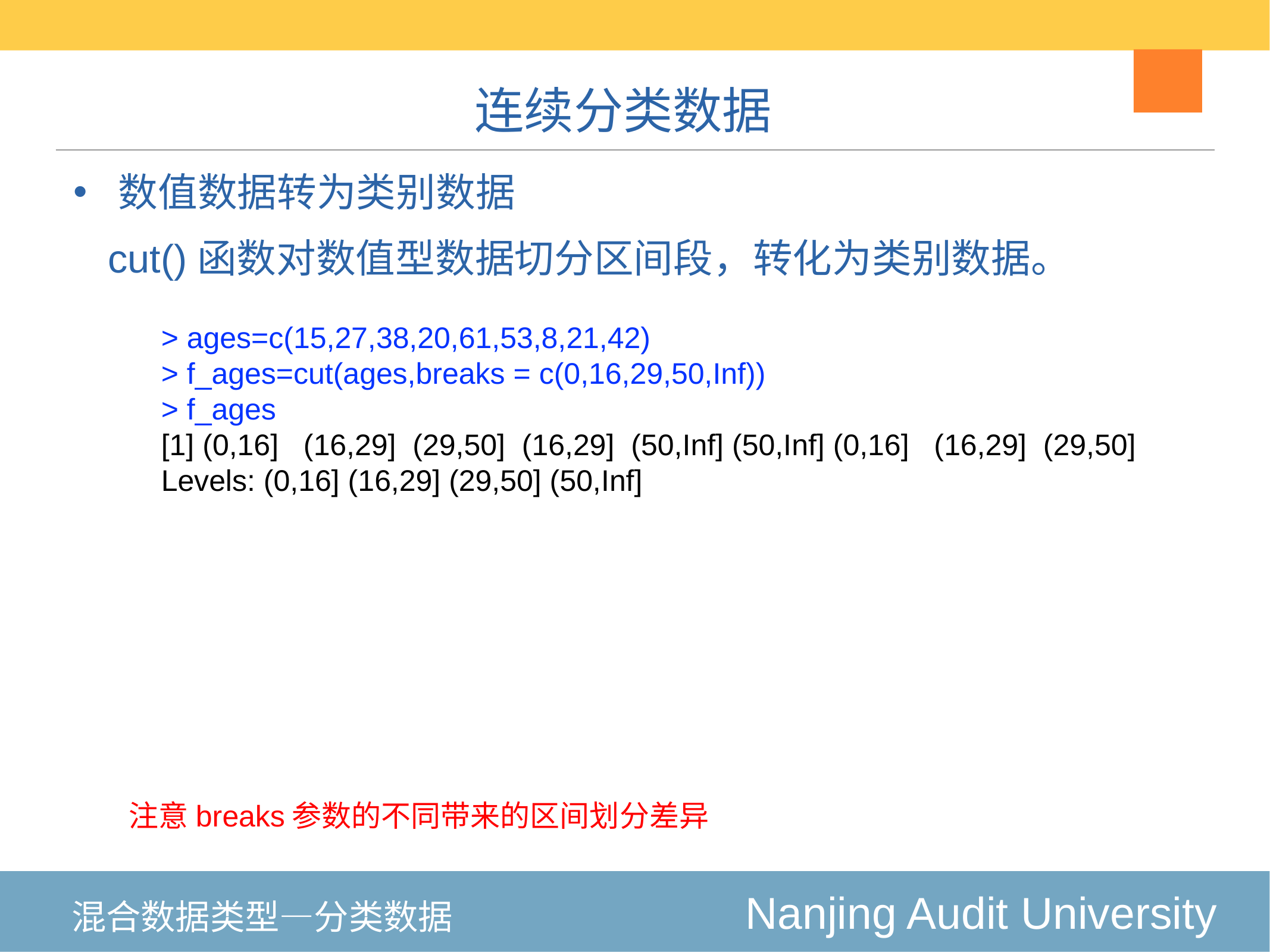

连续分类数据
数值数据转为类别数据
cut()函数对数值型数据切分区间段，转化为类别数据。
> ages=c(15,27,38,20,61,53,8,21,42)
> f_ages=cut(ages,breaks = c(0,16,29,50,Inf))
> f_ages
[1] (0,16]   (16,29]  (29,50]  (16,29]  (50,Inf] (50,Inf] (0,16]   (16,29]  (29,50]
Levels: (0,16] (16,29] (29,50] (50,Inf]
注意breaks参数的不同带来的区间划分差异
混合数据类型—分类数据